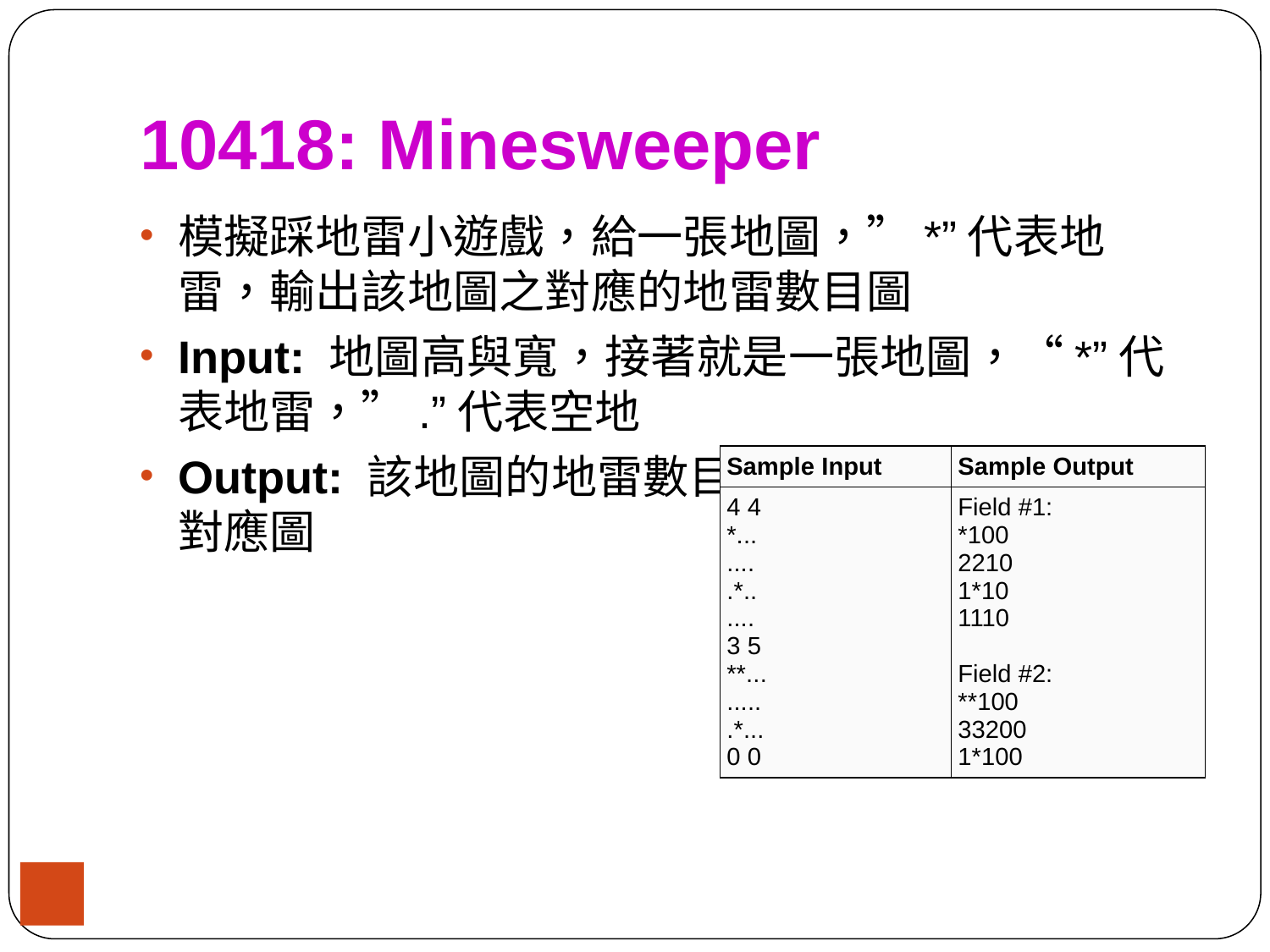

# 10418: Minesweeper
模擬踩地雷小遊戲，給一張地圖，”*”代表地雷，輸出該地圖之對應的地雷數目圖
Input: 地圖高與寬，接著就是一張地圖，“*”代表地雷，”.”代表空地
Output: 該地圖的地雷數目
對應圖
| Sample Input | Sample Output |
| --- | --- |
| 4 4 \*... .... .\*.. .... 3 5 \*\*... ..... .\*... 0 0 | Field #1: \*100 2210 1\*10 1110 Field #2: \*\*100 33200 1\*100 |